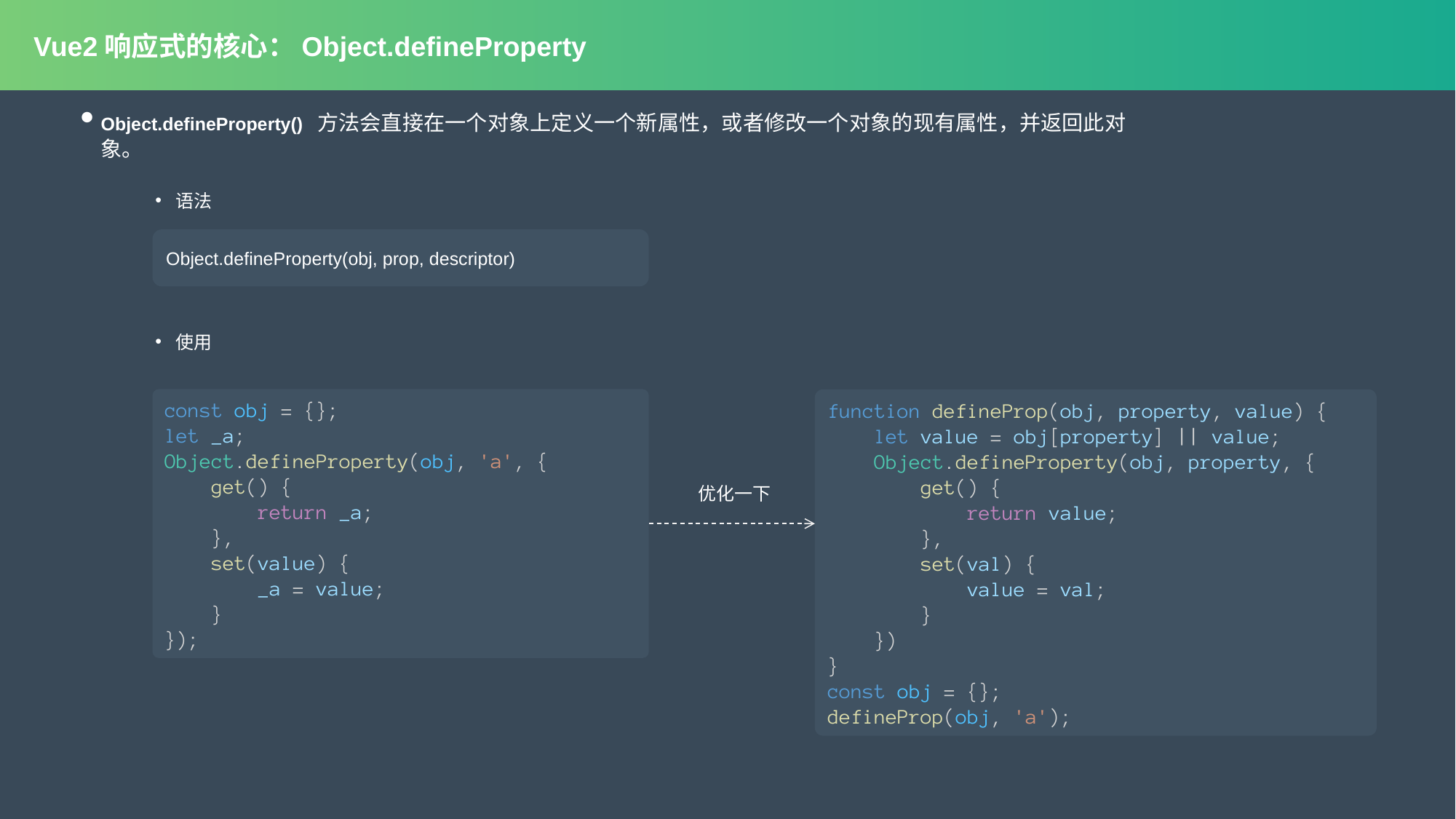

Vue2响应式的核心：Object.defineProperty
Object.defineProperty() 方法会直接在一个对象上定义一个新属性，或者修改一个对象的现有属性，并返回此对象。
语法
Object.defineProperty(obj, prop, descriptor)
使用
const obj = {};
let _a;
Object.defineProperty(obj, 'a', {
    get() {
        return _a;
    },
    set(value) {
        _a = value;
    }
});
function defineProp(obj, property, value) {
    let value = obj[property] || value;
    Object.defineProperty(obj, property, {
        get() {
            return value;
        },
        set(val) {
            value = val;
        }
    })
}
const obj = {};
defineProp(obj, 'a');
优化一下